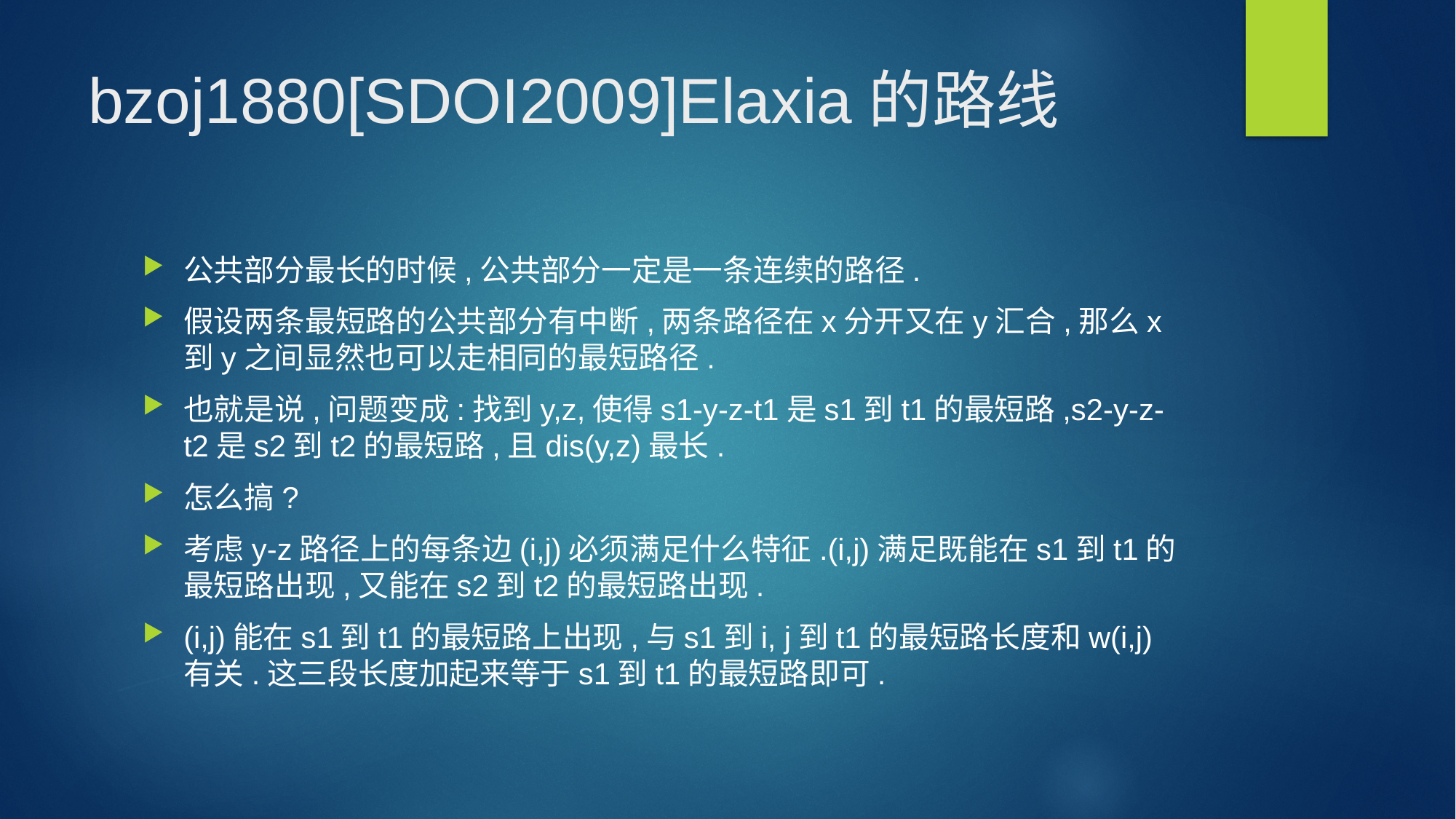

# bzoj1880[SDOI2009]Elaxia的路线
公共部分最长的时候,公共部分一定是一条连续的路径.
假设两条最短路的公共部分有中断,两条路径在x分开又在y汇合,那么x到y之间显然也可以走相同的最短路径.
也就是说,问题变成:找到y,z,使得s1-y-z-t1是s1到t1的最短路,s2-y-z-t2是s2到t2的最短路,且dis(y,z)最长.
怎么搞?
考虑y-z路径上的每条边(i,j)必须满足什么特征.(i,j)满足既能在s1到t1的最短路出现,又能在s2到t2的最短路出现.
(i,j)能在s1到t1的最短路上出现,与s1到i, j到t1的最短路长度和w(i,j)有关.这三段长度加起来等于s1到t1的最短路即可.